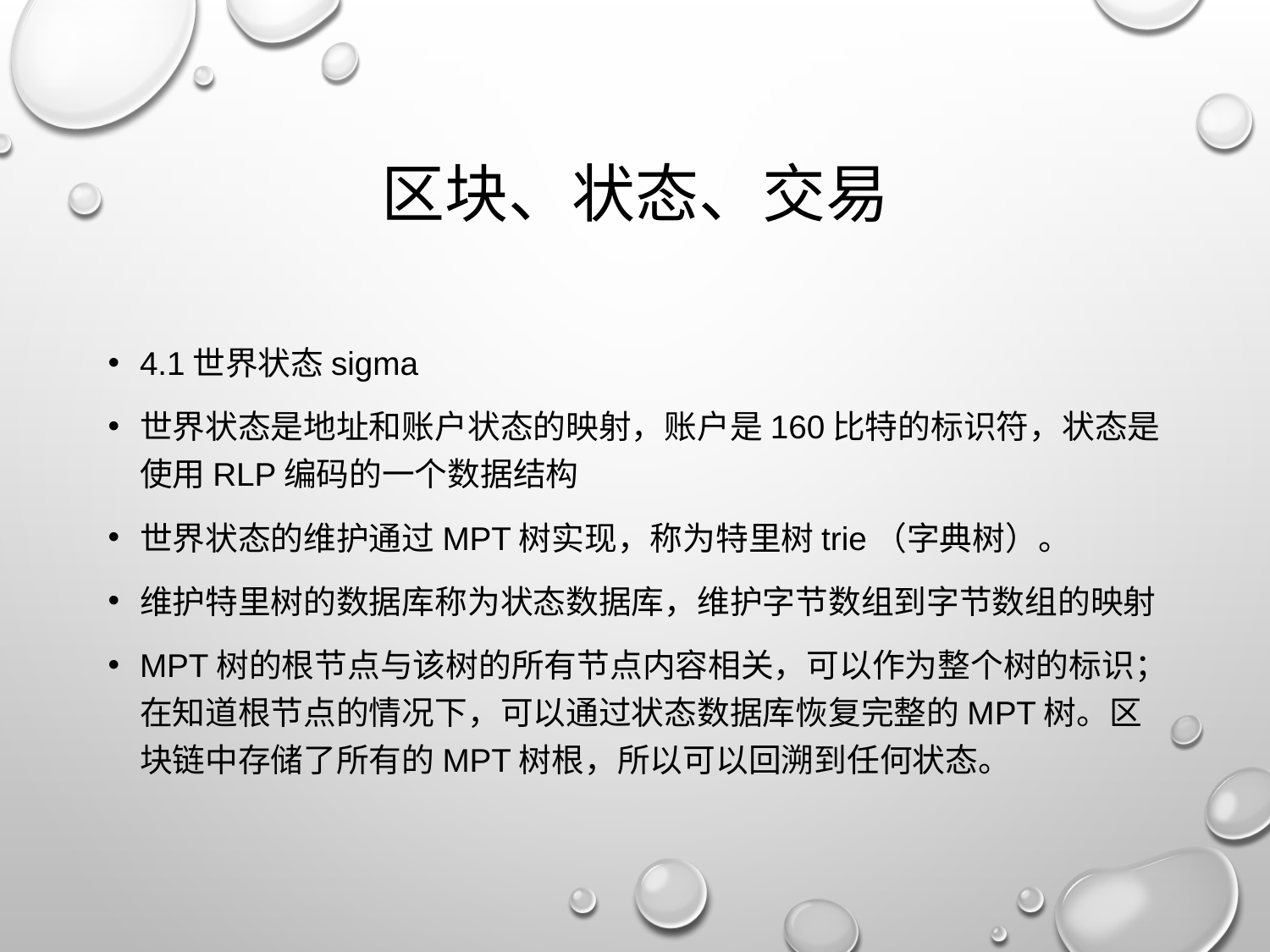

# 区块、状态、交易
4.1世界状态sigma
世界状态是地址和账户状态的映射，账户是160比特的标识符，状态是使用RLP编码的一个数据结构
世界状态的维护通过MPT树实现，称为特里树trie（字典树）。
维护特里树的数据库称为状态数据库，维护字节数组到字节数组的映射
MPT树的根节点与该树的所有节点内容相关，可以作为整个树的标识；在知道根节点的情况下，可以通过状态数据库恢复完整的MPT树。区块链中存储了所有的MPT树根，所以可以回溯到任何状态。